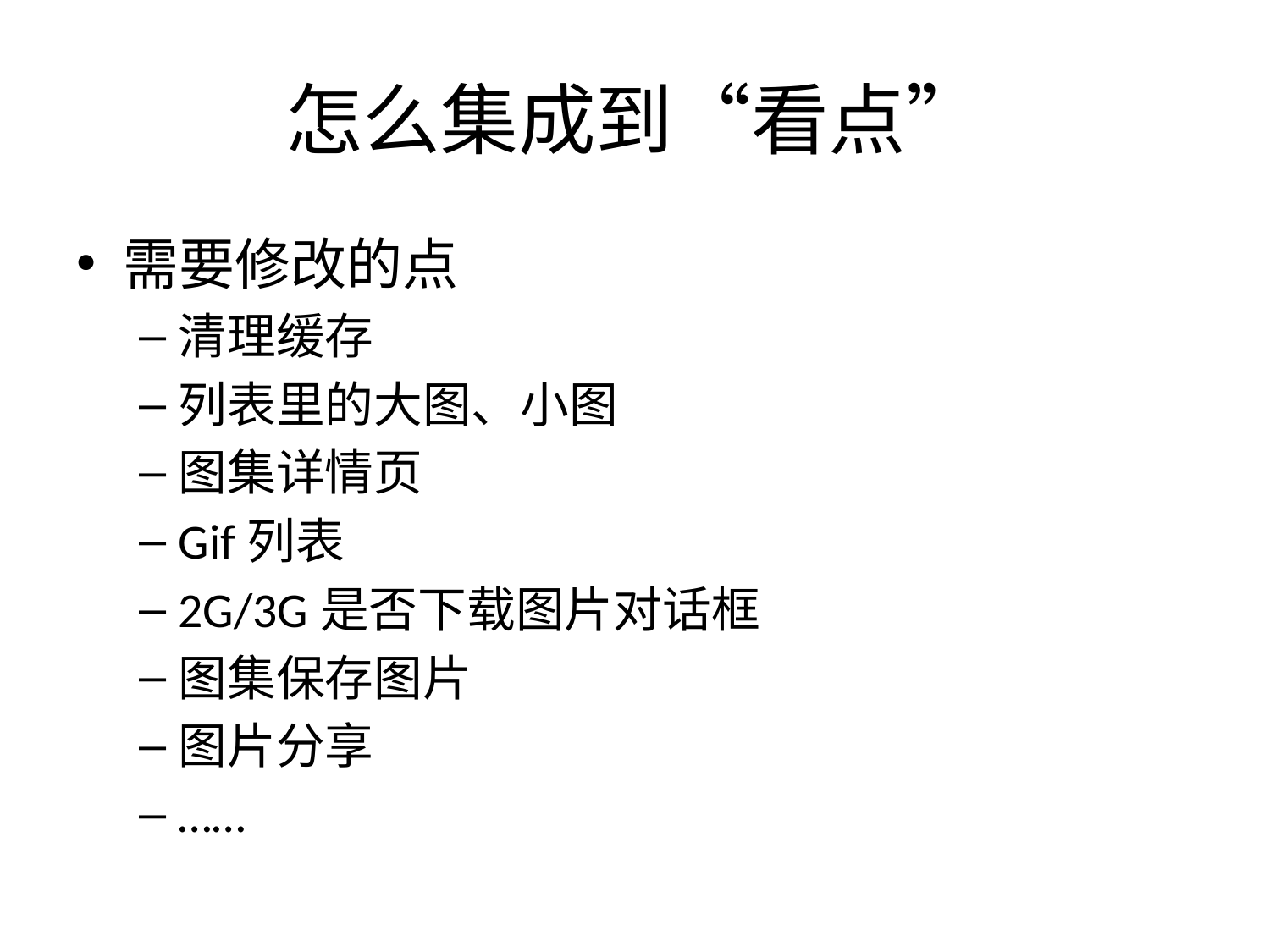

# 怎么集成到“看点”
需要修改的点
清理缓存
列表里的大图、小图
图集详情页
Gif列表
2G/3G是否下载图片对话框
图集保存图片
图片分享
……